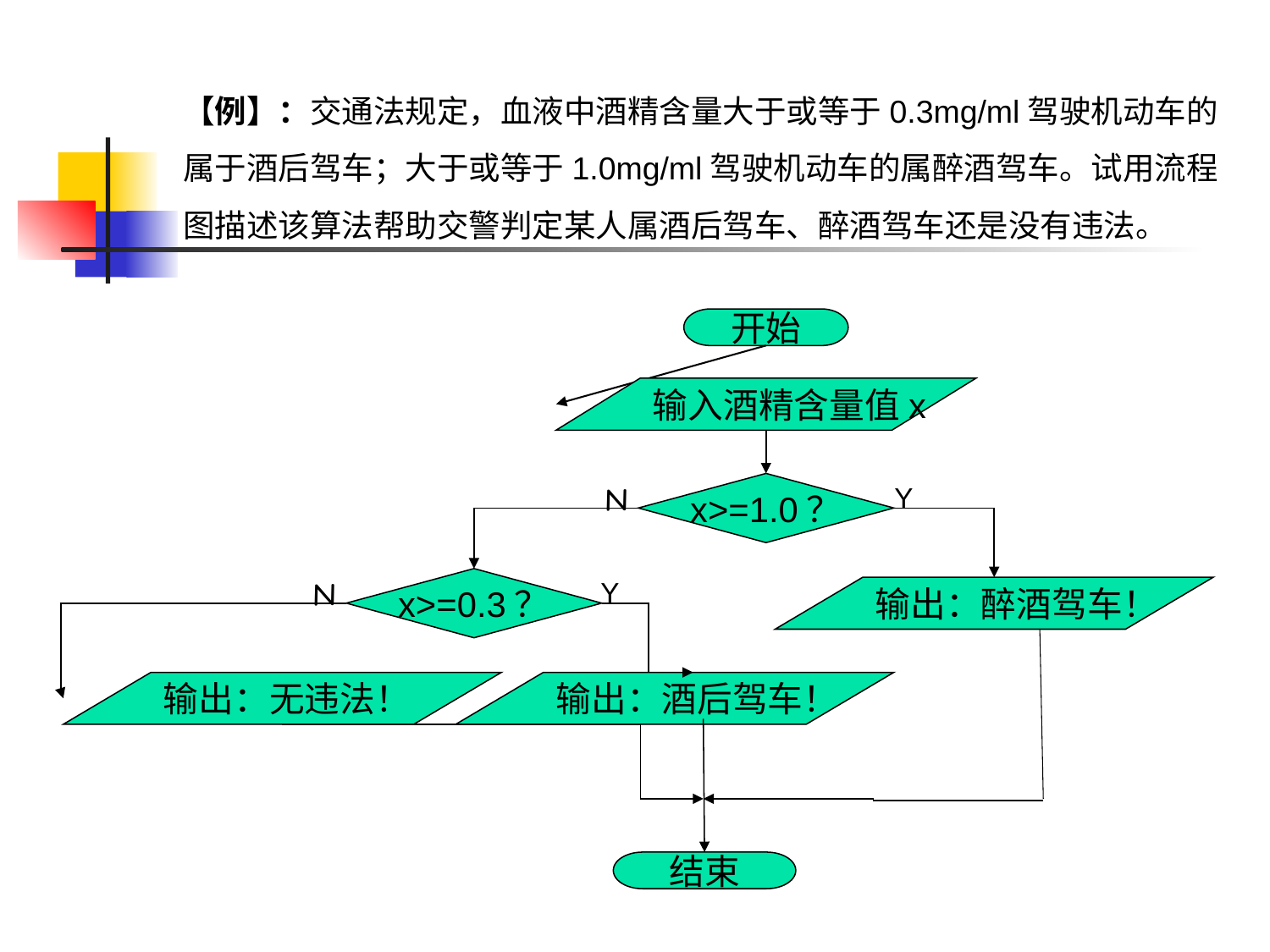

【例】：交通法规定，血液中酒精含量大于或等于0.3mg/ml驾驶机动车的属于酒后驾车；大于或等于1.0mg/ml驾驶机动车的属醉酒驾车。试用流程图描述该算法帮助交警判定某人属酒后驾车、醉酒驾车还是没有违法。
开始
输入酒精含量值x
x>=1.0？
Y
N
x>=0.3？
Y
N
输出：醉酒驾车！
输出：无违法！
输出：酒后驾车！
结束